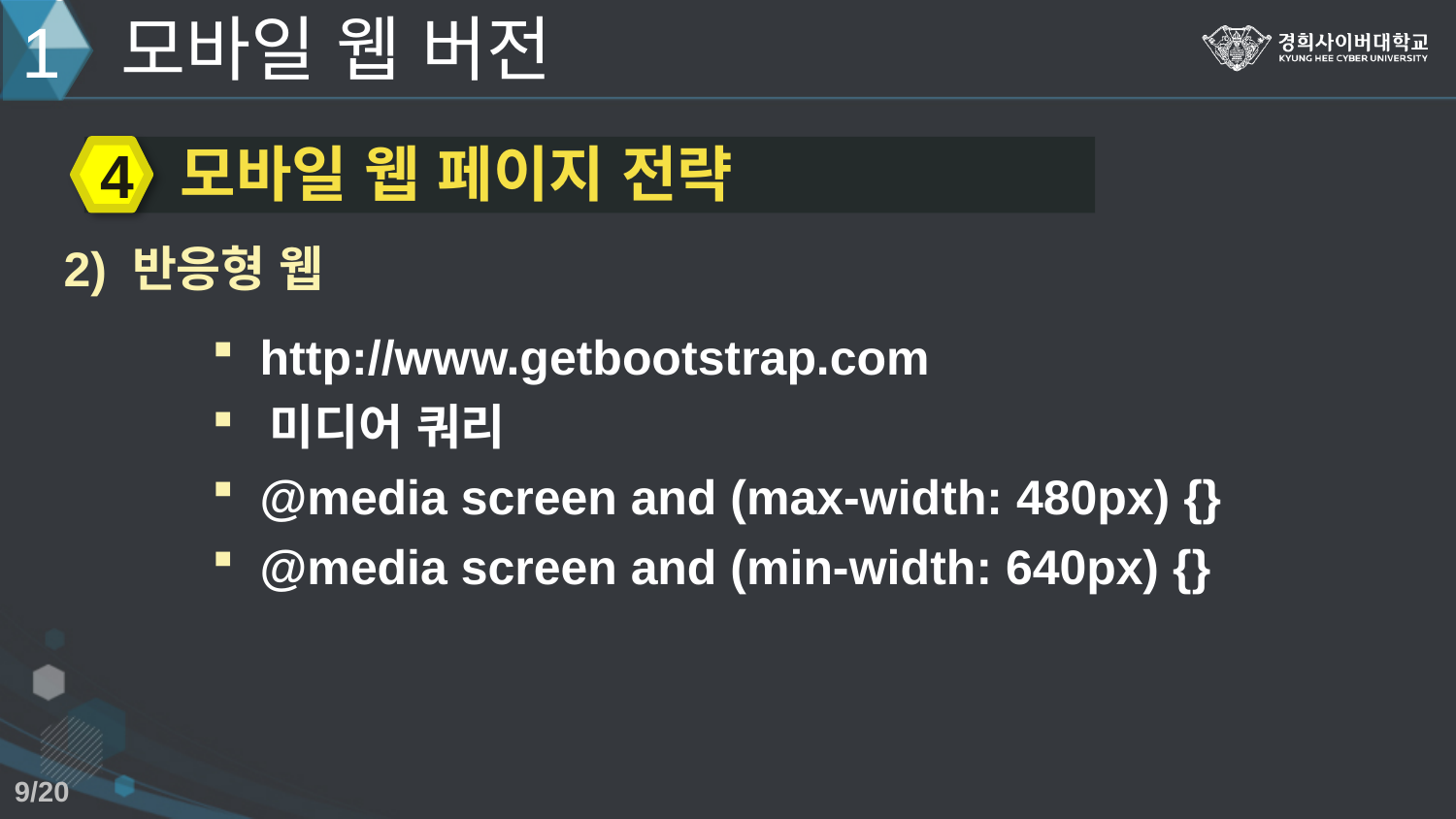

모바일 웹 버전
1
모바일 웹 페이지 전략

4
2) 반응형 웹
 http://www.getbootstrap.com
 미디어 쿼리
 @media screen and (max-width: 480px) {}
 @media screen and (min-width: 640px) {}